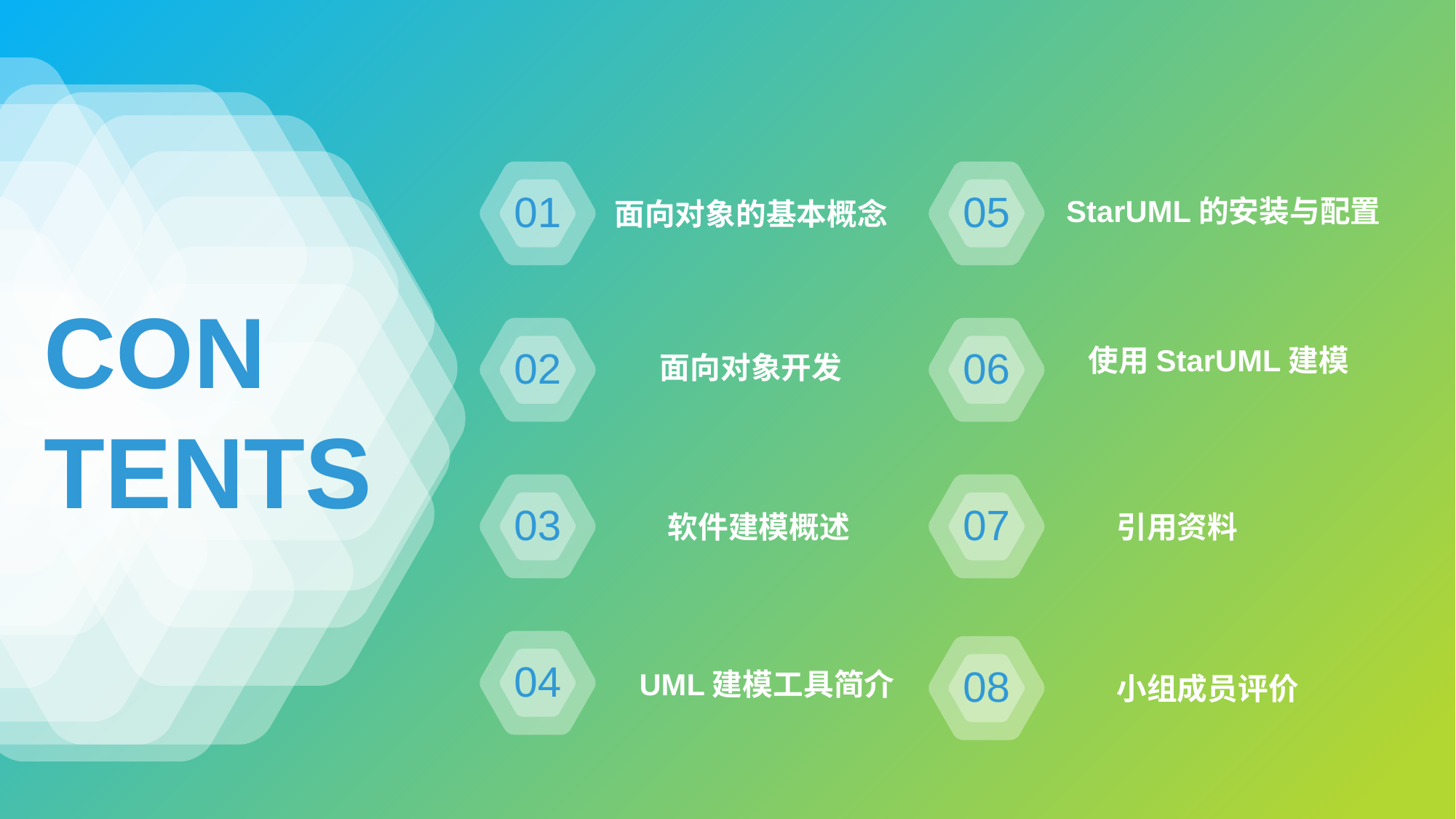

01

面向对象的基本概念

05

StarUML的安装与配置
CON
TENTS

06

使用StarUML建模

02

面向对象开发

03

软件建模概述

07

引用资料

04

UML建模工具简介

08

小组成员评价